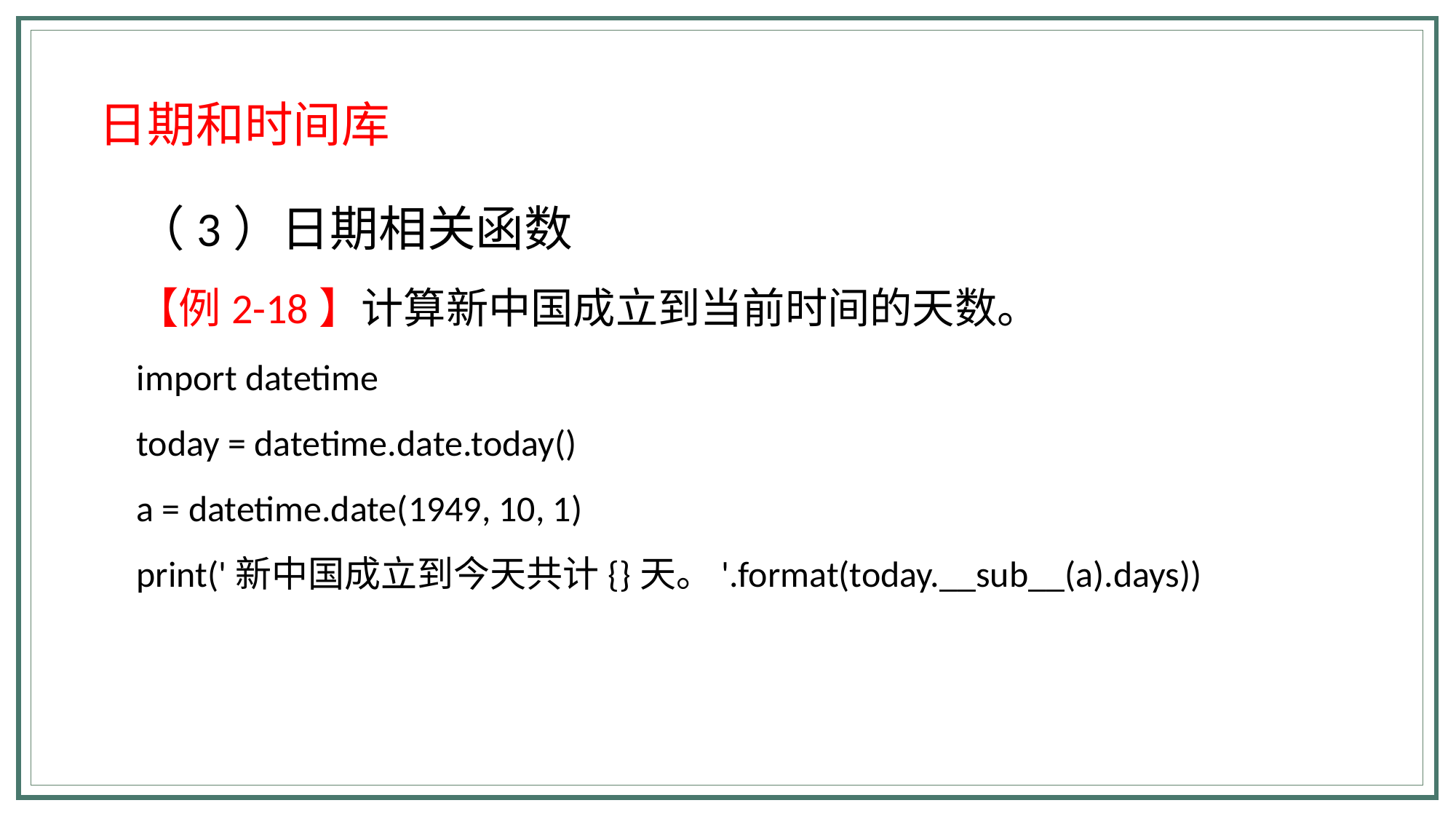

日期和时间库

（3）日期相关函数
【例2-18】计算新中国成立到当前时间的天数。
import datetime
today = datetime.date.today()
a = datetime.date(1949, 10, 1)
print('新中国成立到今天共计{}天。'.format(today.__sub__(a).days))